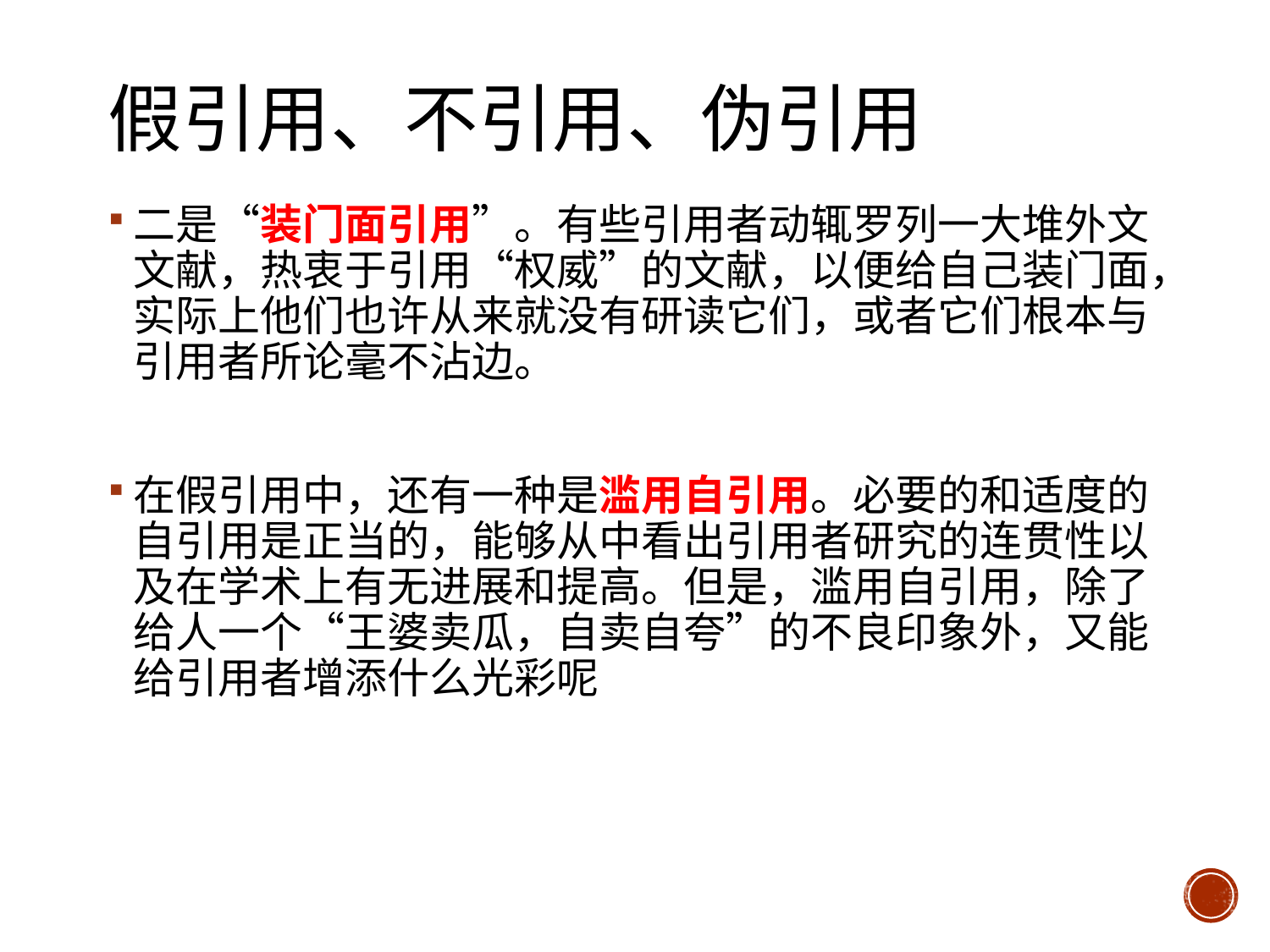

# 假引用、不引用、伪引用
二是“装门面引用”。有些引用者动辄罗列一大堆外文文献，热衷于引用“权威”的文献，以便给自己装门面，实际上他们也许从来就没有研读它们，或者它们根本与引用者所论毫不沾边。

在假引用中，还有一种是滥用自引用。必要的和适度的自引用是正当的，能够从中看出引用者研究的连贯性以及在学术上有无进展和提高。但是，滥用自引用，除了给人一个“王婆卖瓜，自卖自夸”的不良印象外，又能给引用者增添什么光彩呢